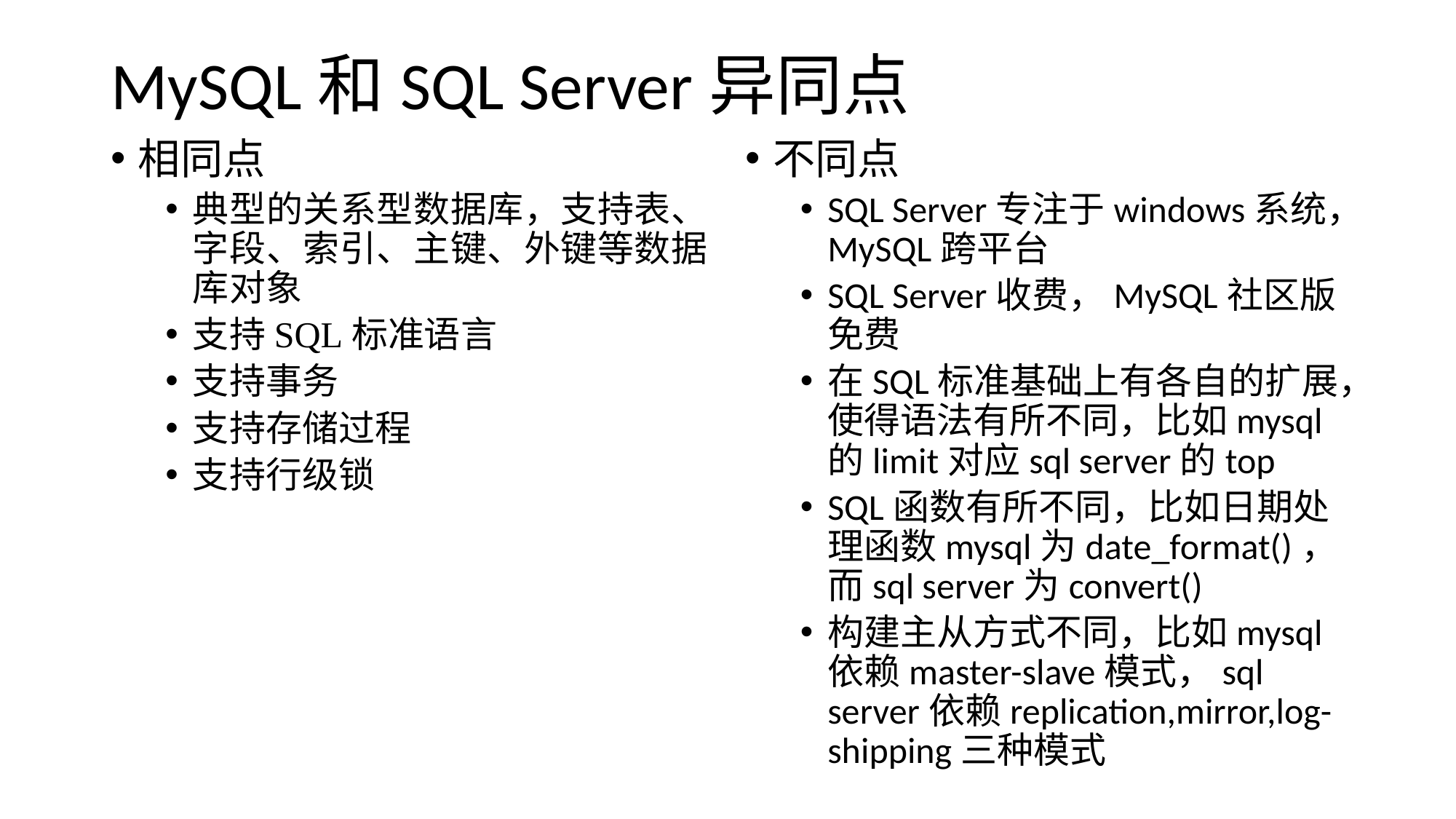

# MySQL和SQL Server异同点
相同点
典型的关系型数据库，支持表、字段、索引、主键、外键等数据库对象
支持SQL标准语言
支持事务
支持存储过程
支持行级锁
不同点
SQL Server专注于windows系统，MySQL跨平台
SQL Server收费，MySQL社区版免费
在SQL标准基础上有各自的扩展，使得语法有所不同，比如mysql的limit对应sql server的top
SQL函数有所不同，比如日期处理函数mysql为date_format()，而sql server为convert()
构建主从方式不同，比如mysql依赖master-slave模式，sql server依赖replication,mirror,log-shipping三种模式